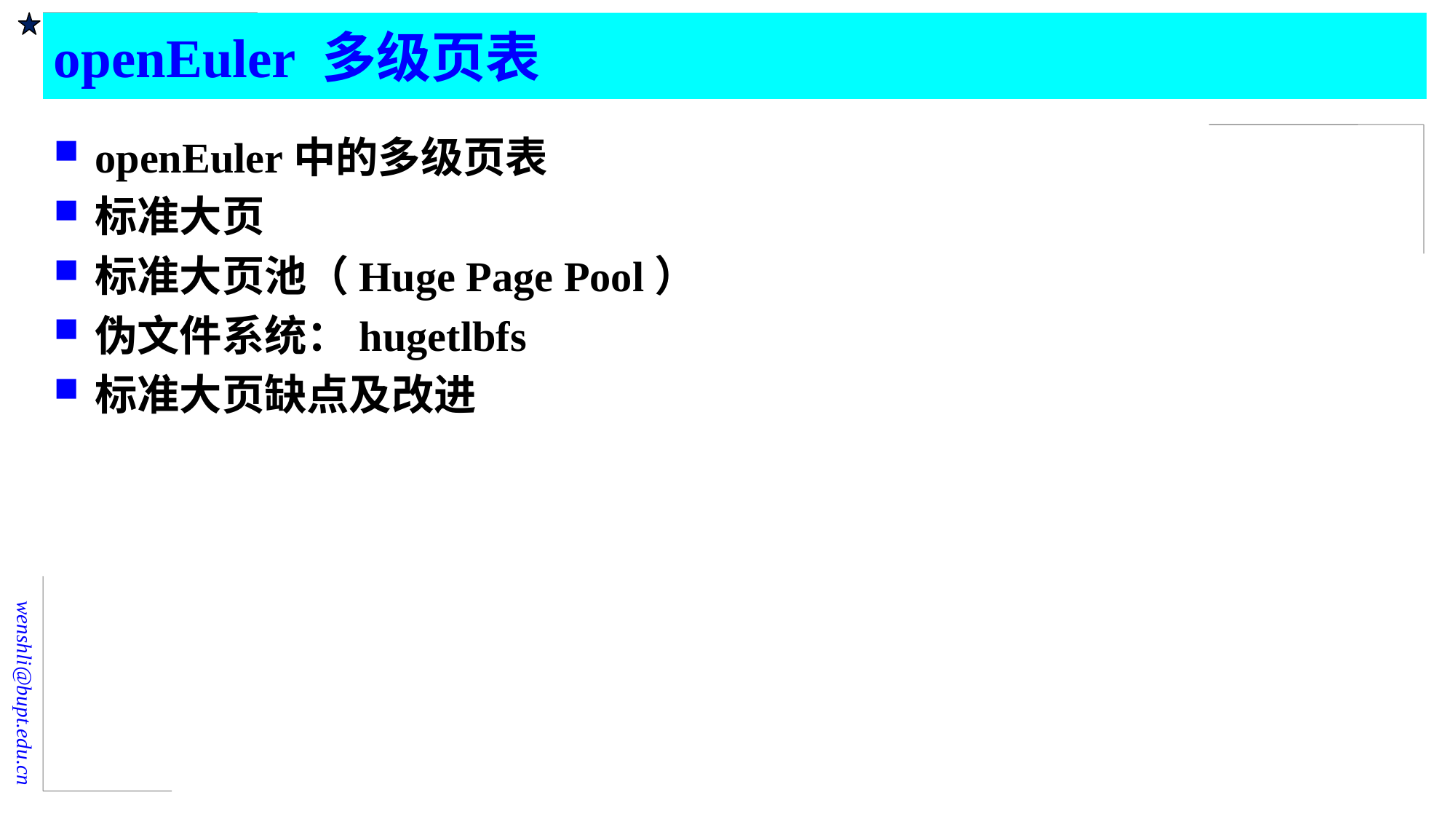

# openEuler 多级页表
openEuler中的多级页表
标准大页
标准大页池（Huge Page Pool）
伪文件系统：hugetlbfs
标准大页缺点及改进
92